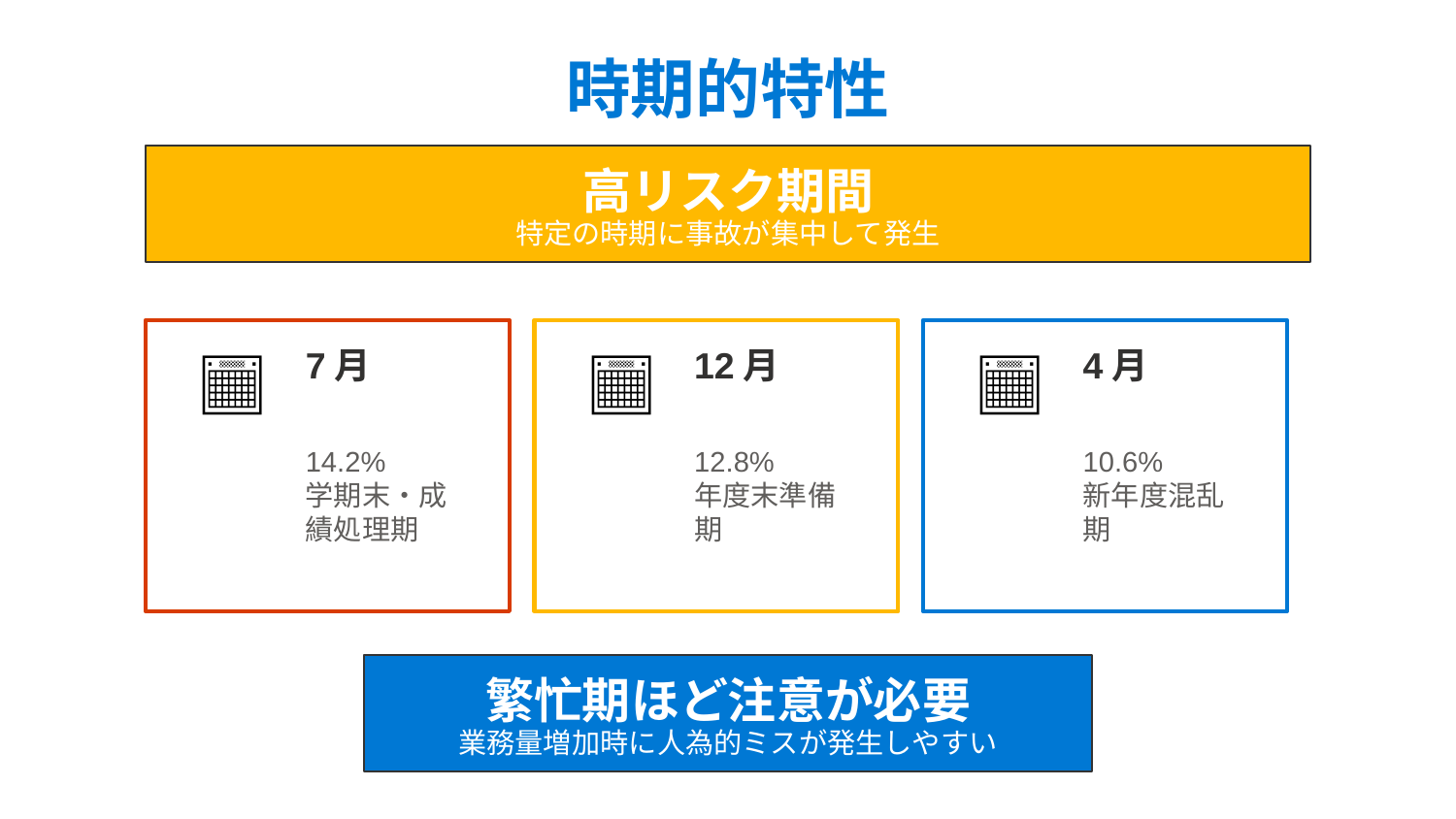

時期的特性

高リスク期間
特定の時期に事故が集中して発生

📅
7月
📅
12月
📅
4月
14.2%
学期末・成績処理期
12.8%
年度末準備期
10.6%
新年度混乱期

繁忙期ほど注意が必要
業務量増加時に人為的ミスが発生しやすい